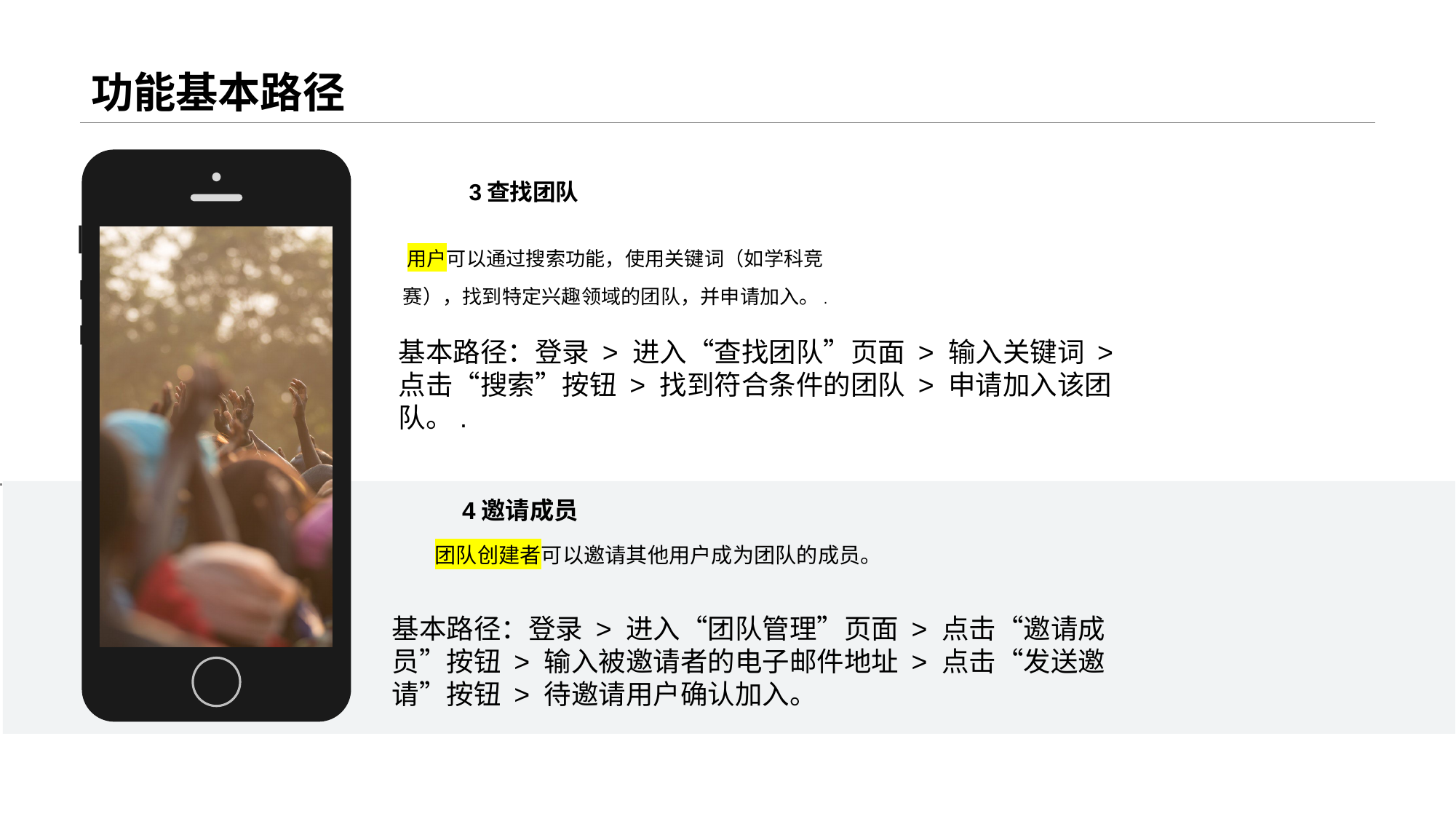

# 功能基本路径

3查找团队

用户可以通过搜索功能，使用关键词（如学科竞赛），找到特定兴趣领域的团队，并申请加入。.

基本路径：登录 > 进入“查找团队”页面 > 输入关键词 > 点击“搜索”按钮 > 找到符合条件的团队 > 申请加入该团队。.
4邀请成员
团队创建者可以邀请其他用户成为团队的成员。
基本路径：登录 > 进入“团队管理”页面 > 点击“邀请成员”按钮 > 输入被邀请者的电子邮件地址 > 点击“发送邀请”按钮 > 待邀请用户确认加入。